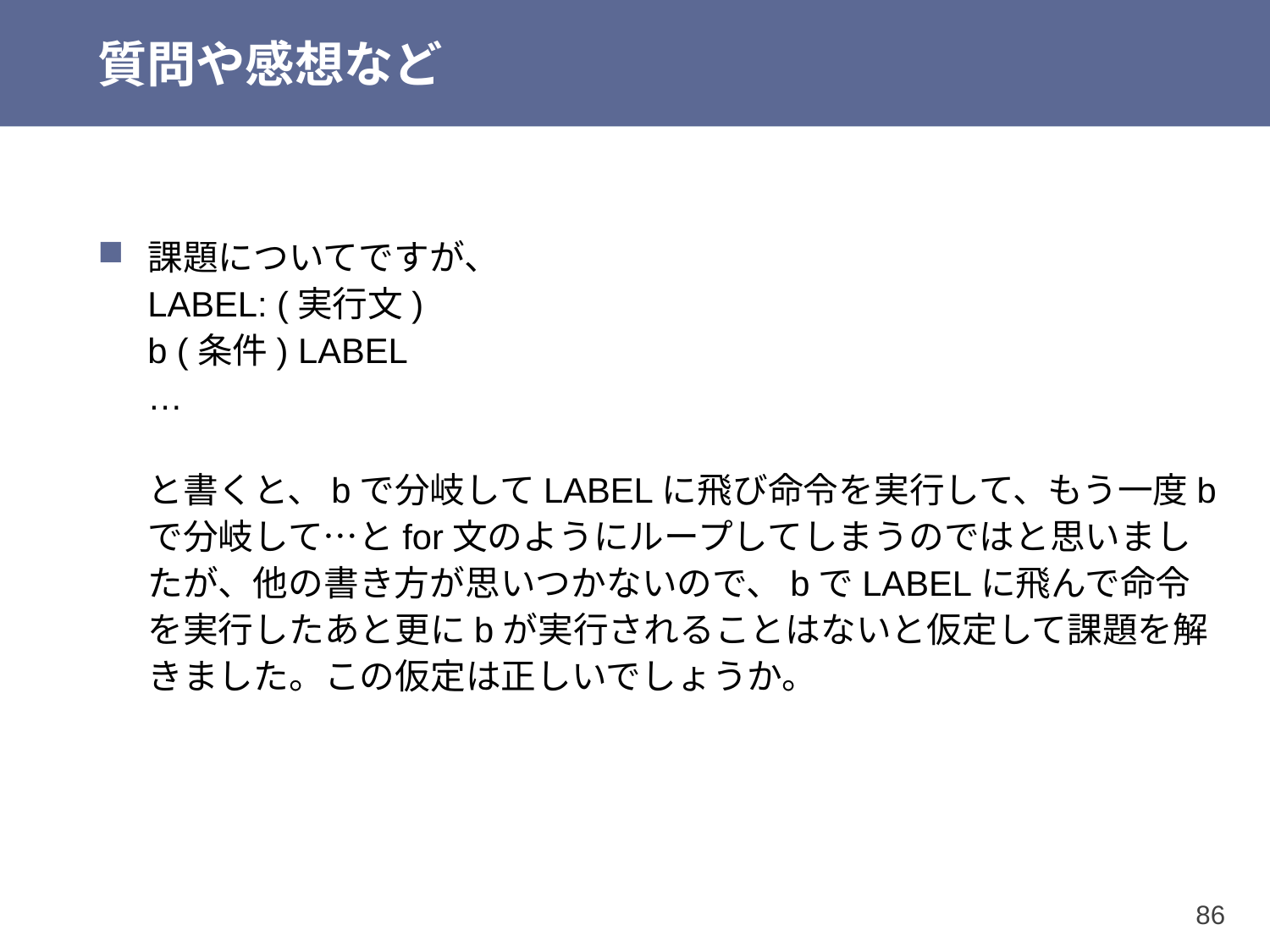

# 質問や感想など
課題についてですが、
LABEL: (実行文)
b (条件) LABEL
…
と書くと、bで分岐してLABELに飛び命令を実行して、もう一度bで分岐して…とfor文のようにループしてしまうのではと思いましたが、他の書き方が思いつかないので、bでLABELに飛んで命令を実行したあと更にbが実行されることはないと仮定して課題を解きました。この仮定は正しいでしょうか。